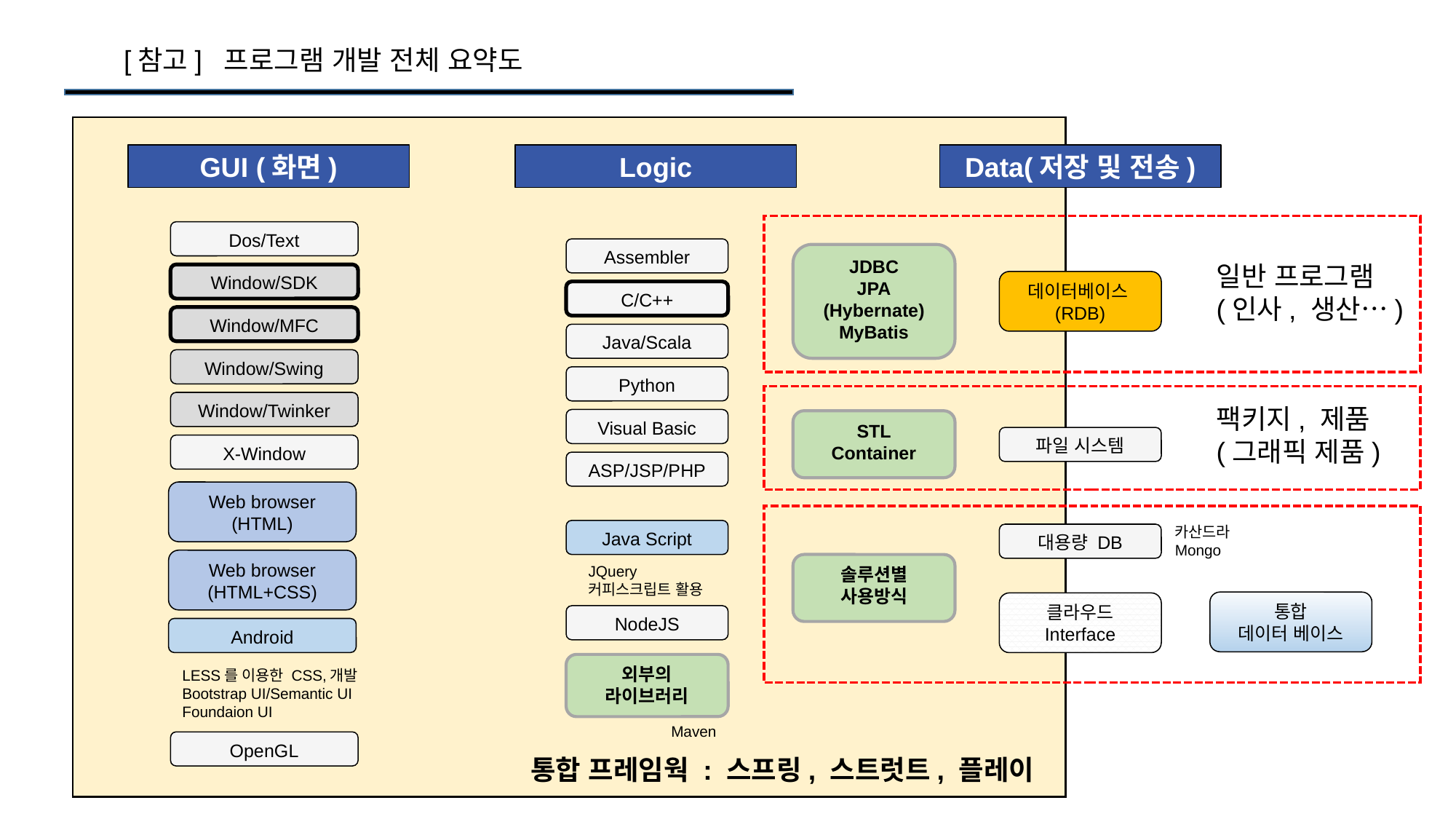

[참고]  프로그램 개발 전체 요약도

GUI (화면)
Logic
Data(저장 및 전송)

Dos/Text
Assembler
JDBC
JPA
(Hybernate)
MyBatis

일반 프로그램
(인사, 생산…)
Window/SDK
데이터베이스(RDB)
C/C++
Window/MFC
Java/Scala
Window/Swing
Python

Window/Twinker
팩키지, 제품
(그래픽 제품)
Visual Basic
STL
Container

파일 시스템
X-Window
ASP/JSP/PHP
Web browser
(HTML)

카산드라
Mongo
Java Script
대용량 DB
Web browser
(HTML+CSS)
솔루션별
사용방식
JQuery
커피스크립트 활용
통합
데이터 베이스
클라우드
Interface
NodeJS
Android
외부의
라이브러리
LESS를 이용한 CSS,개발
Bootstrap UI/Semantic UI
Foundaion UI
Maven
OpenGL
통합 프레임웍 : 스프링, 스트럿트, 플레이